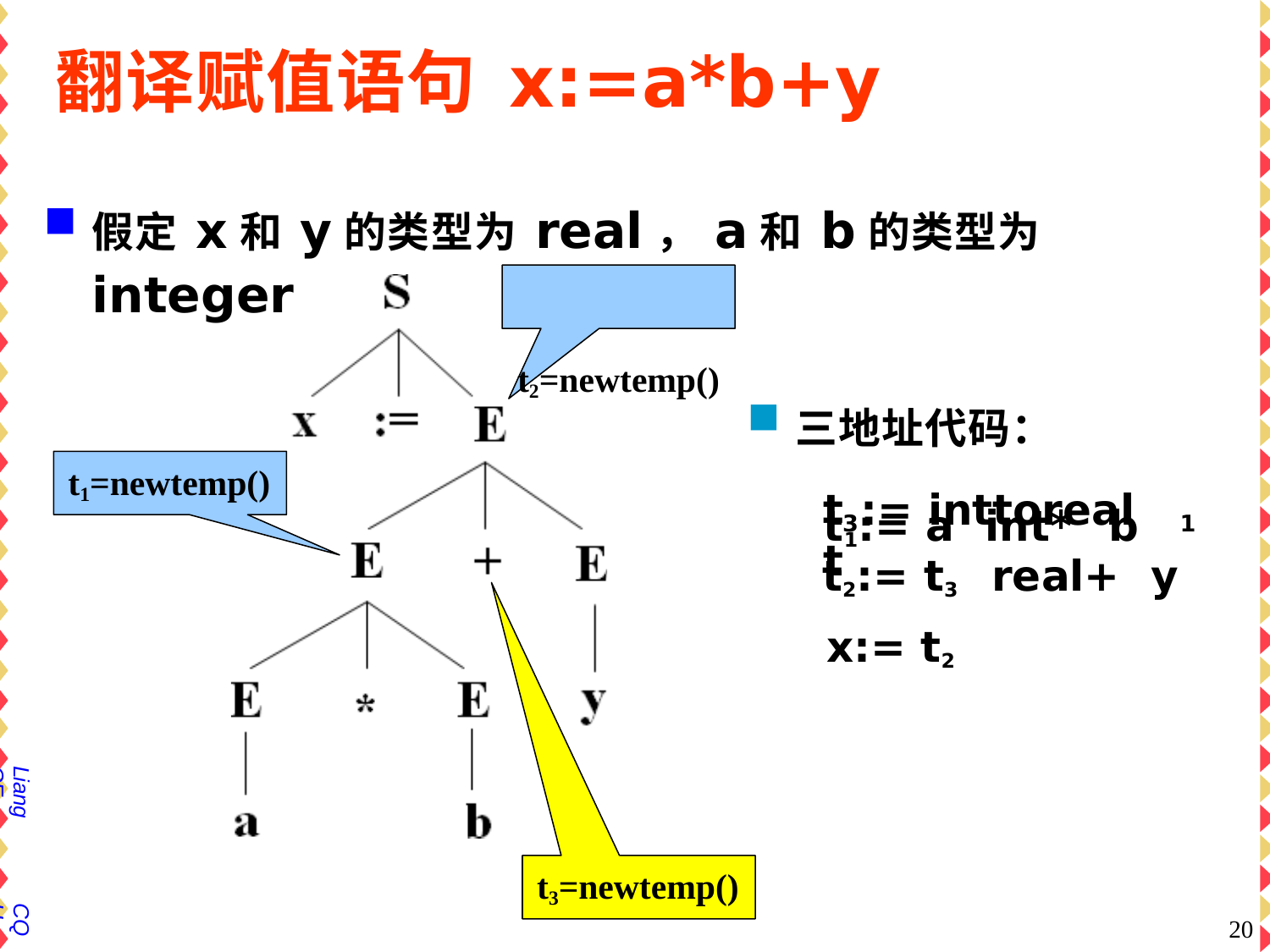

# 翻译赋值语句 x:=a*b+y
假定x和y的类型为real，a和b的类型为integer
t2=newtemp()
三地址代码：
t1:= a	int*	b

t1=newtemp()
t := inttoreal	t
3
t2:= t3
x:= t2
1
real+	y

Liang GE
t3=newtemp()
CQU
20